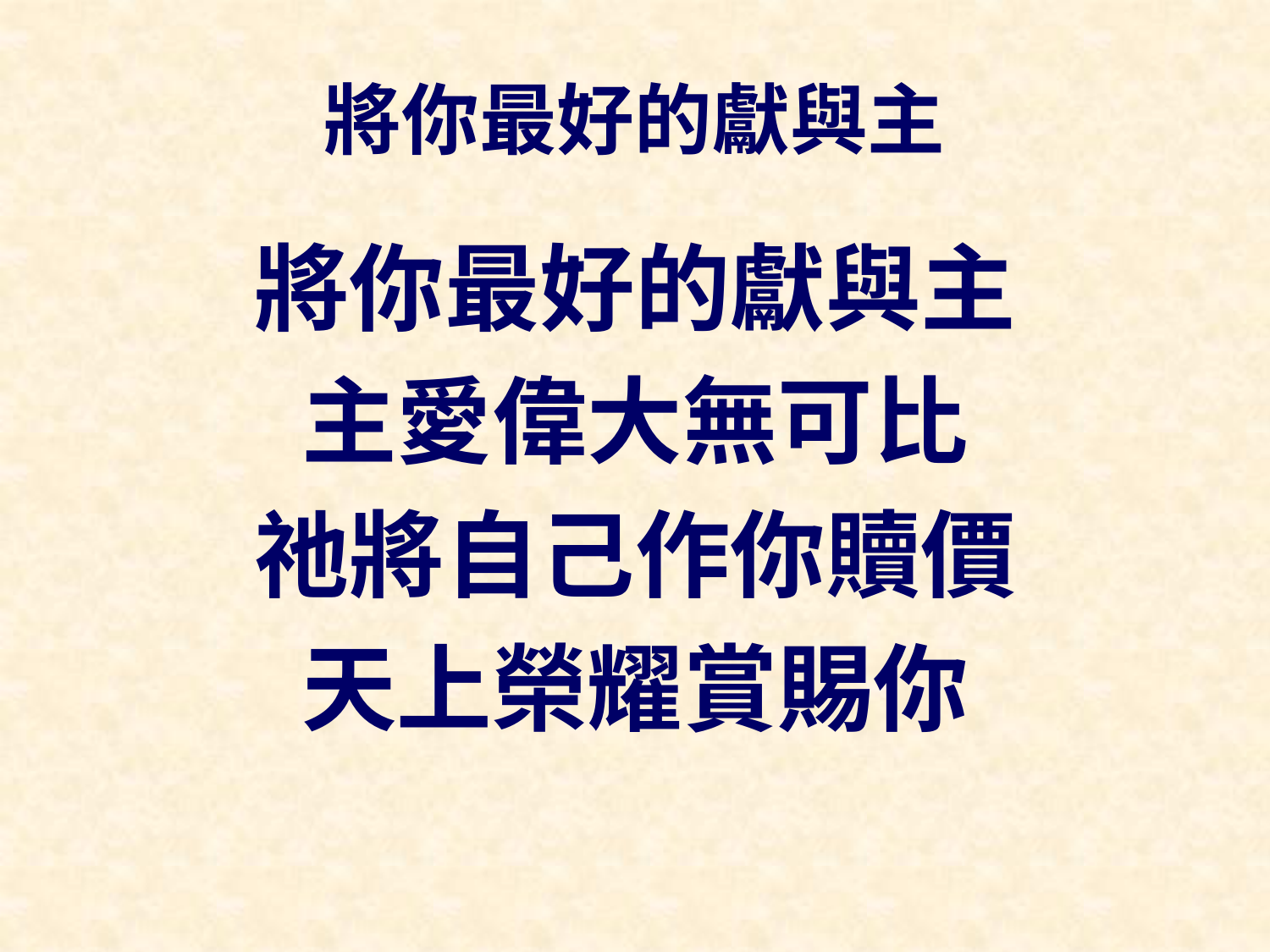

# 將你最好的獻與主
將你最好的獻與主
主愛偉大無可比
祂將自己作你贖價
天上榮耀賞賜你